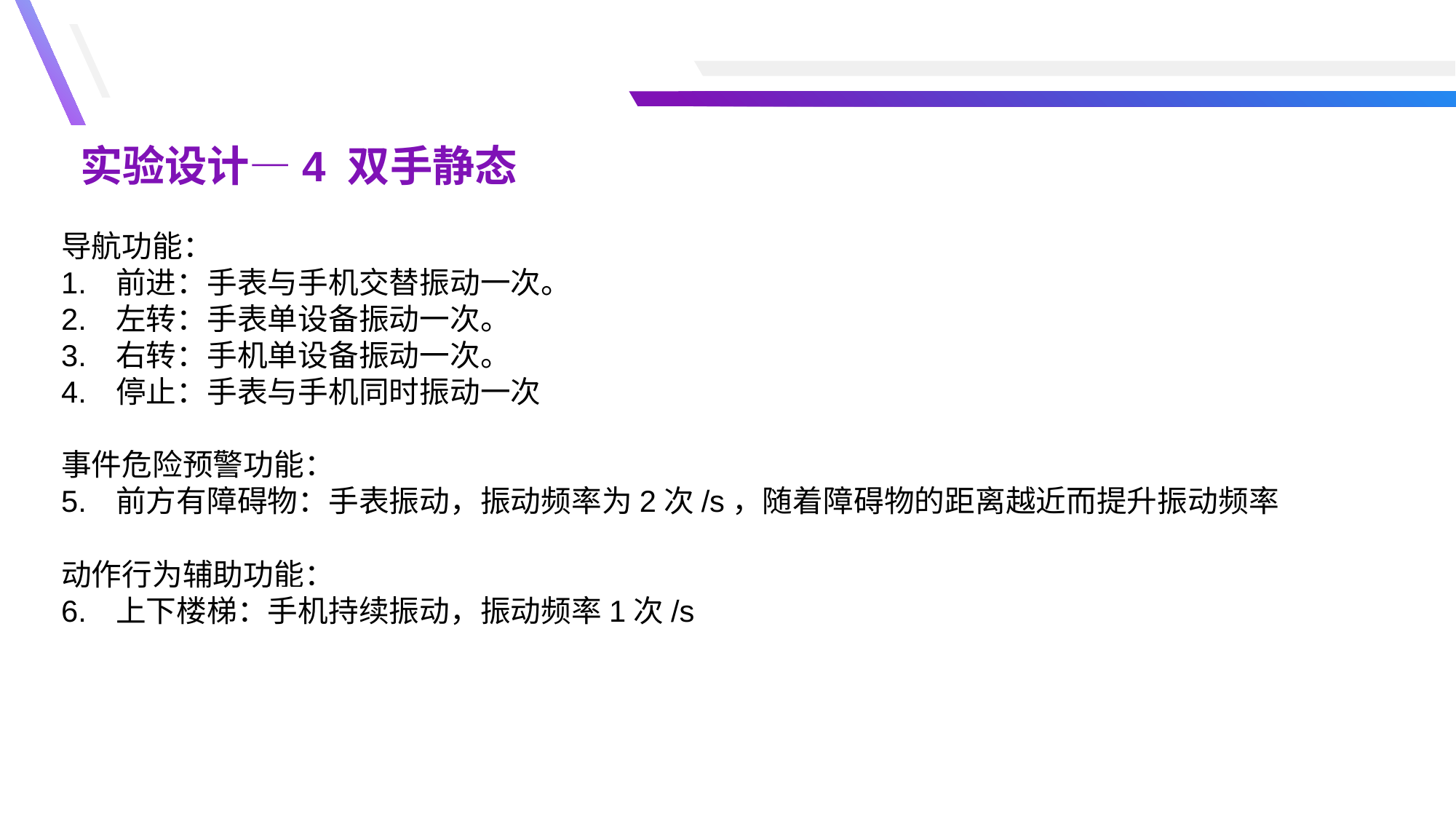

实验设计—4 双手静态
导航功能：
前进：手表与手机交替振动一次。
左转：手表单设备振动一次。
右转：手机单设备振动一次。
停止：手表与手机同时振动一次

事件危险预警功能：
前方有障碍物：手表振动，振动频率为2次/s，随着障碍物的距离越近而提升振动频率

动作行为辅助功能：
上下楼梯：手机持续振动，振动频率1次/s